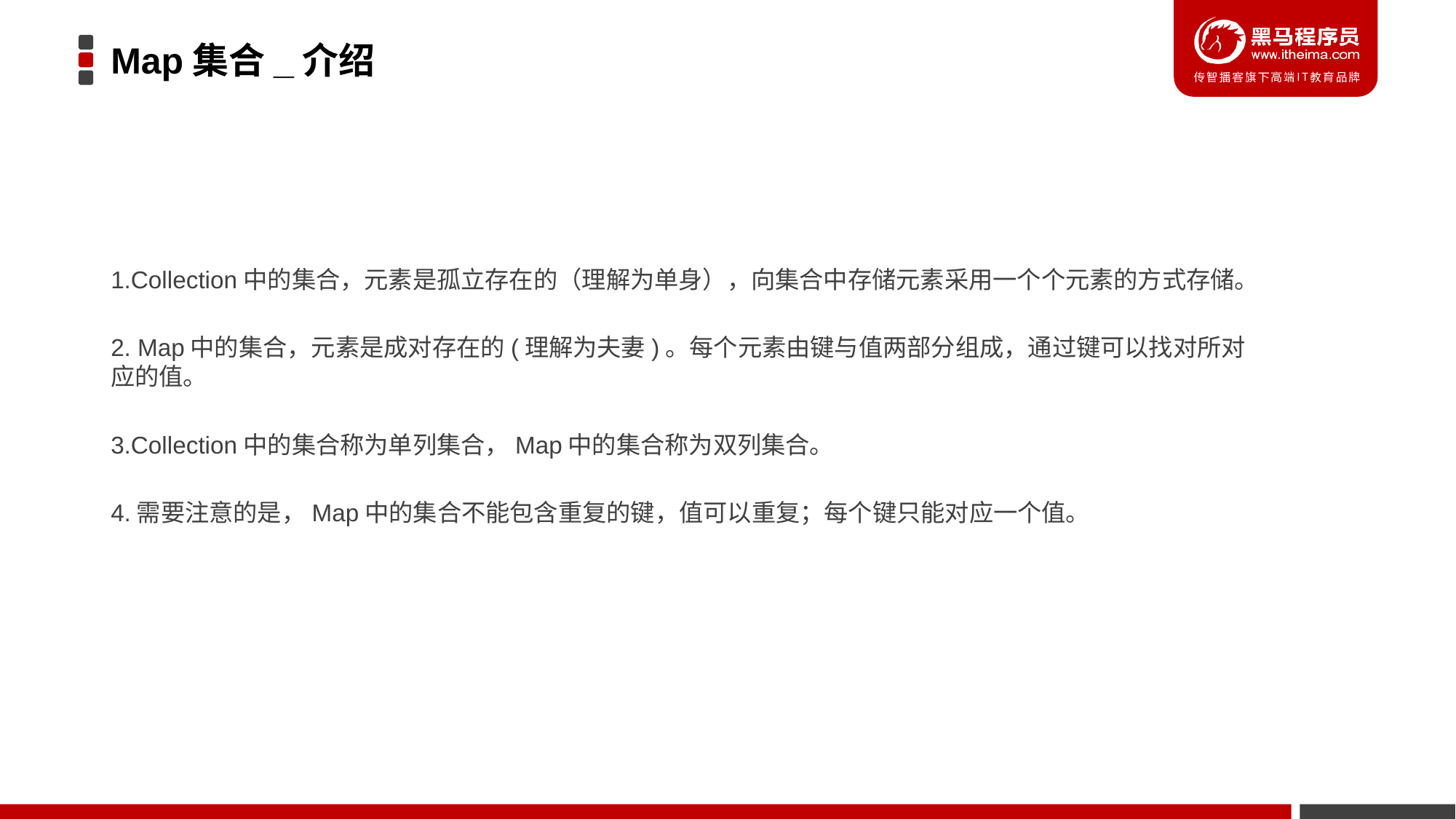

# Map集合_介绍
1.Collection中的集合，元素是孤立存在的（理解为单身），向集合中存储元素采用一个个元素的方式存储。

2. Map中的集合，元素是成对存在的(理解为夫妻)。每个元素由键与值两部分组成，通过键可以找对所对应的值。

3.Collection中的集合称为单列集合，Map中的集合称为双列集合。

4.需要注意的是，Map中的集合不能包含重复的键，值可以重复；每个键只能对应一个值。